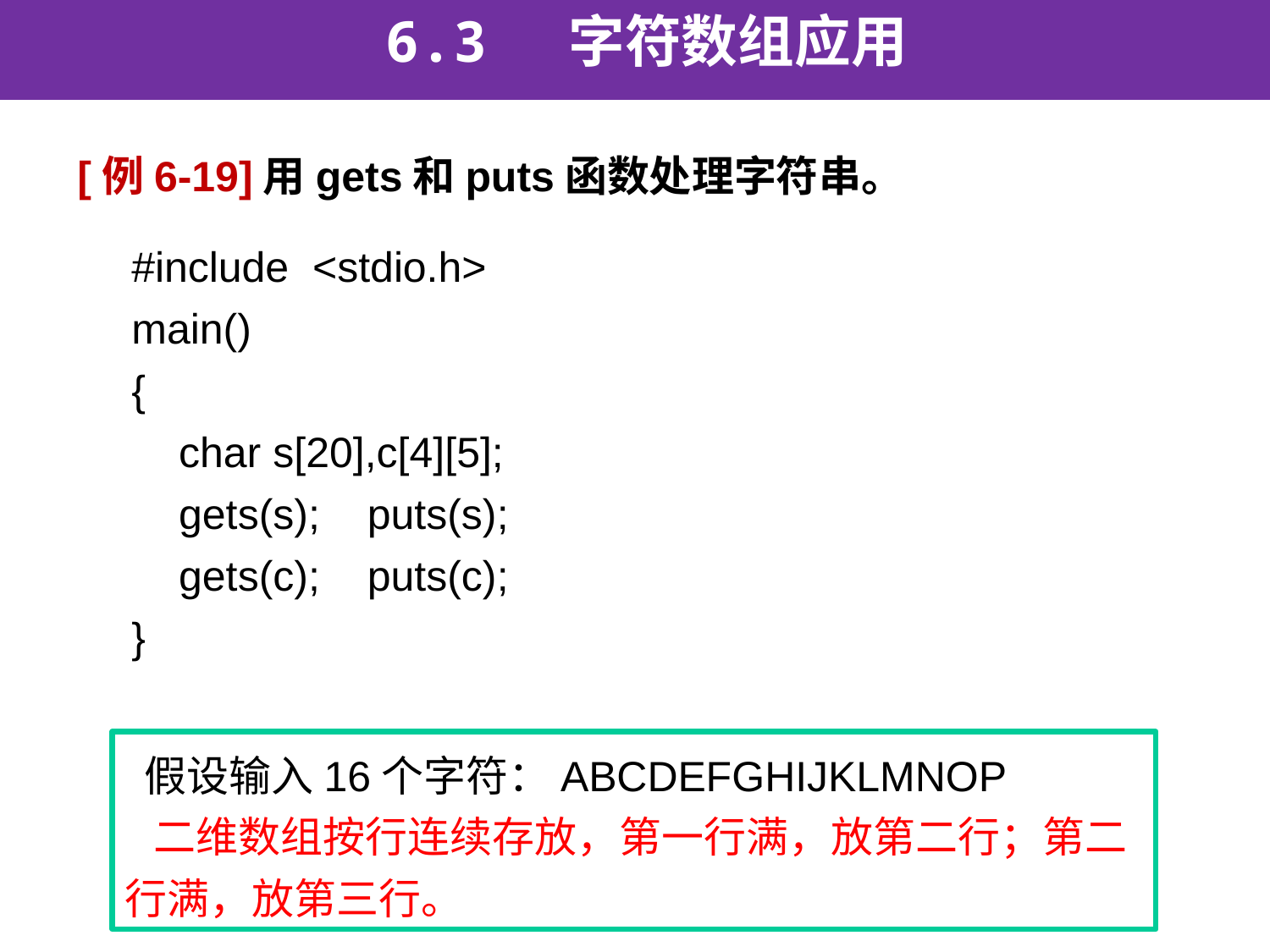

6.3  字符数组应用
[例6-19]用gets和puts函数处理字符串。
#include  <stdio.h>
main()
{
    char s[20],c[4][5];
    gets(s);    puts(s);
    gets(c);    puts(c);
}
 假设输入16个字符：ABCDEFGHIJKLMNOP
  二维数组按行连续存放，第一行满，放第二行；第二行满，放第三行。